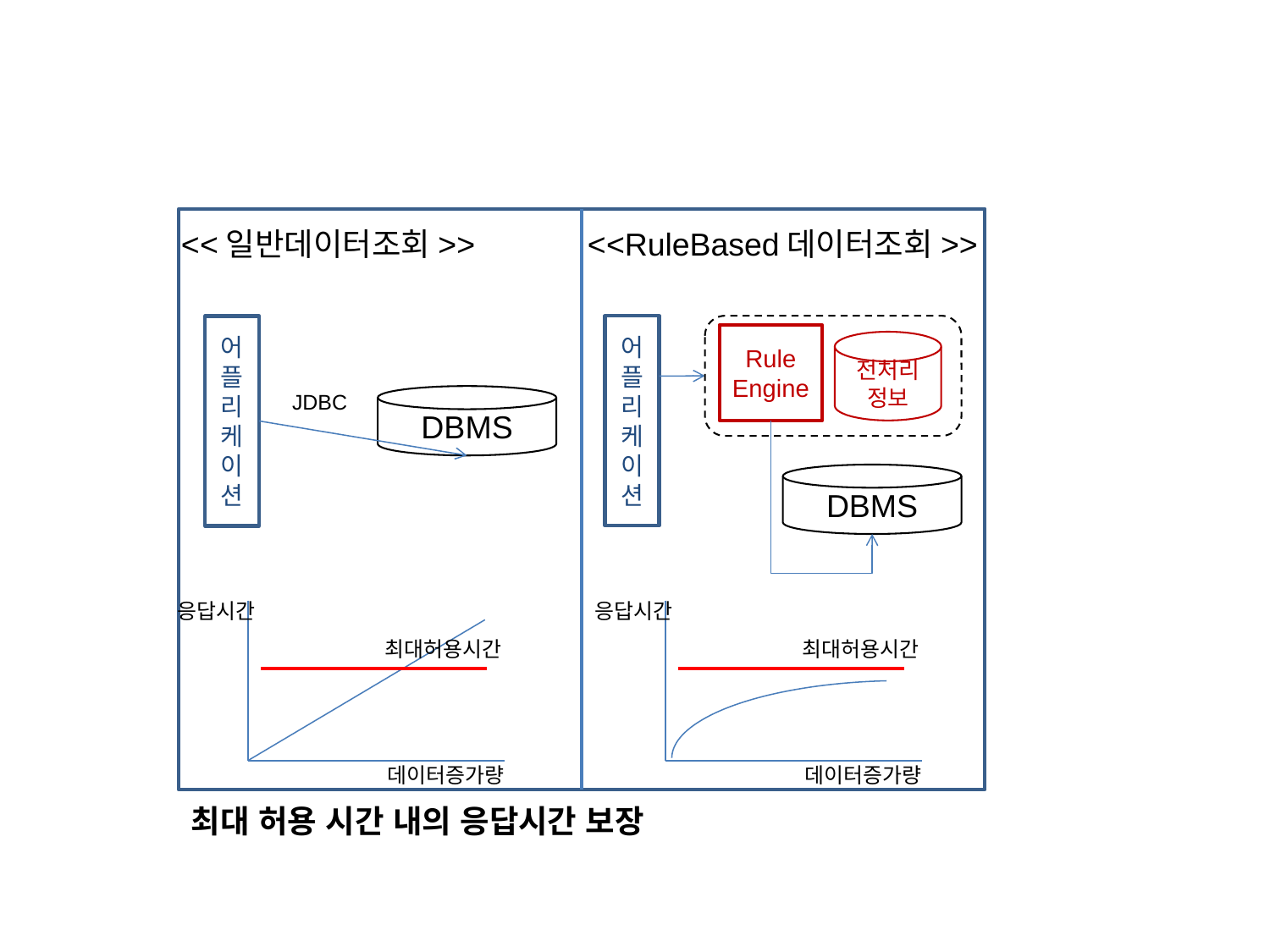

<<일반데이터조회>>
<<RuleBased데이터조회>>

어플리케이션
어플리케이션
Rule Engine
전처리 정보
JDBC
DBMS
DBMS
응답시간
응답시간
최대허용시간
최대허용시간

데이터증가량
데이터증가량
최대 허용 시간 내의 응답시간 보장